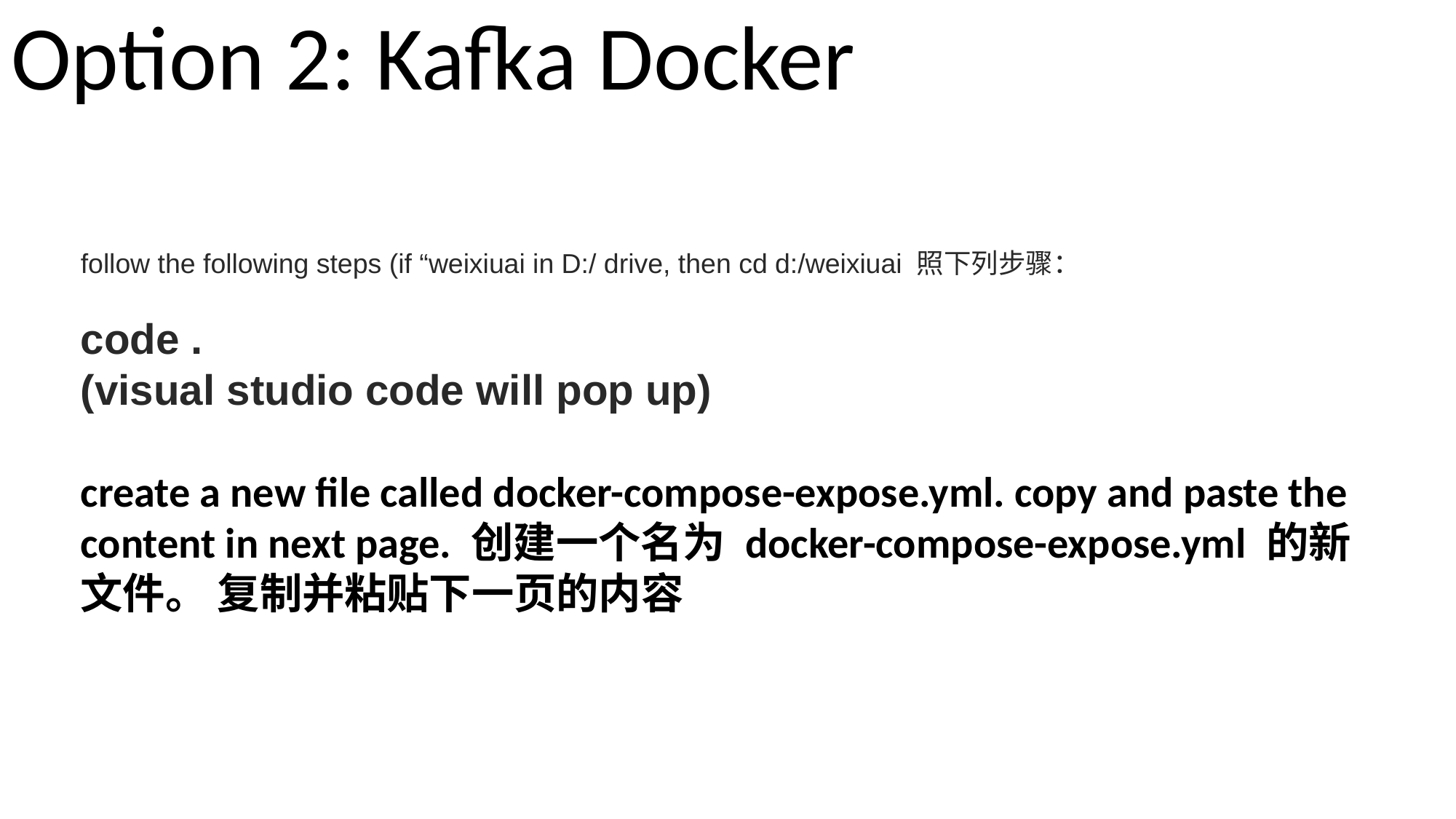

# Option 2: Kafka Docker
follow the following steps (if “weixiuai in D:/ drive, then cd d:/weixiuai 照下列步骤：

code .
(visual studio code will pop up)

create a new file called docker-compose-expose.yml. copy and paste the content in next page. 创建一个名为 docker-compose-expose.yml 的新文件。 复制并粘贴下一页的内容